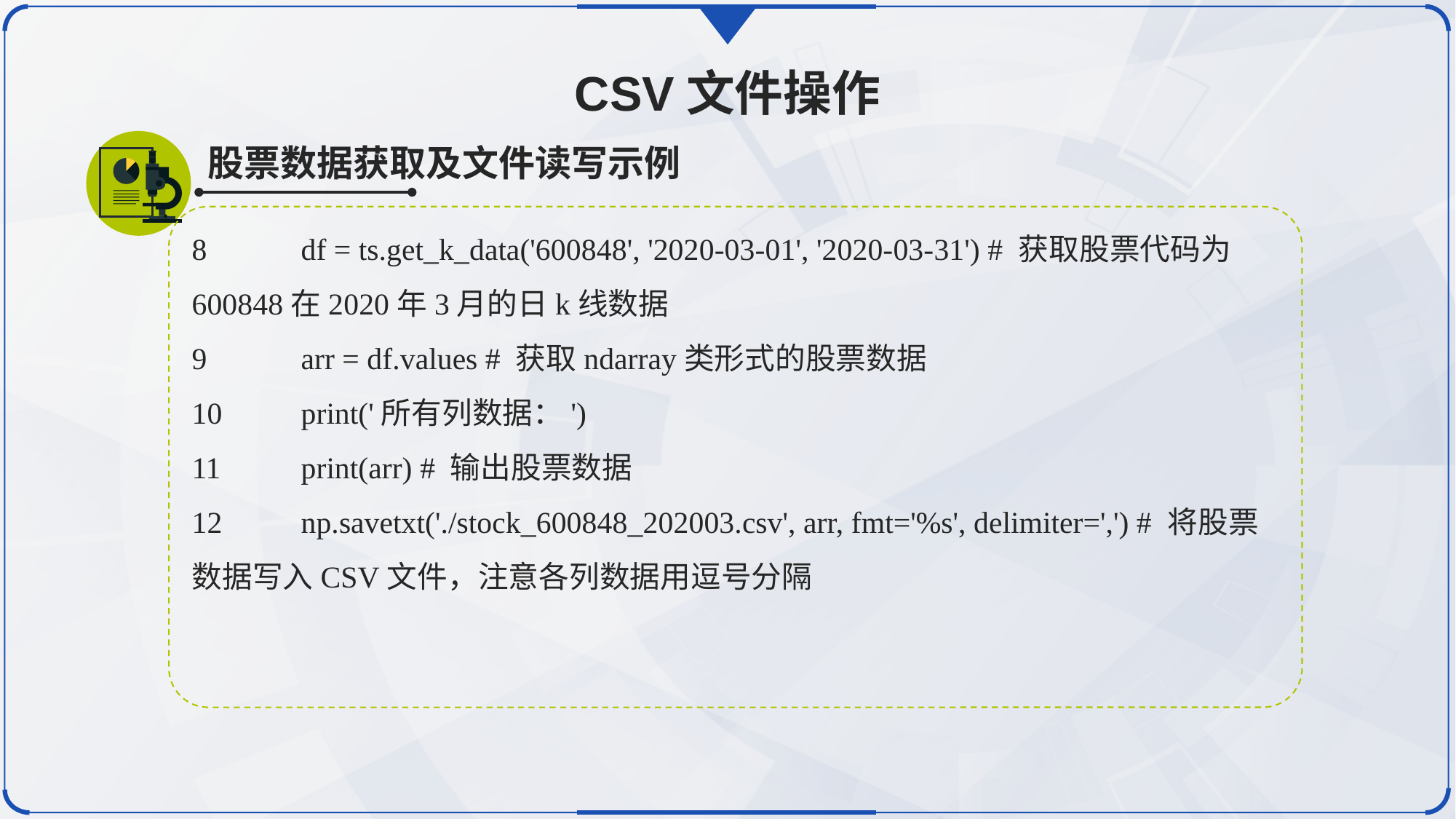

CSV文件操作

股票数据获取及文件读写示例

8	df = ts.get_k_data('600848', '2020-03-01', '2020-03-31') # 获取股票代码为600848在2020年3月的日k线数据
9	arr = df.values # 获取ndarray类形式的股票数据
10	print('所有列数据：')
11	print(arr) # 输出股票数据
12	np.savetxt('./stock_600848_202003.csv', arr, fmt='%s', delimiter=',') # 将股票数据写入CSV文件，注意各列数据用逗号分隔